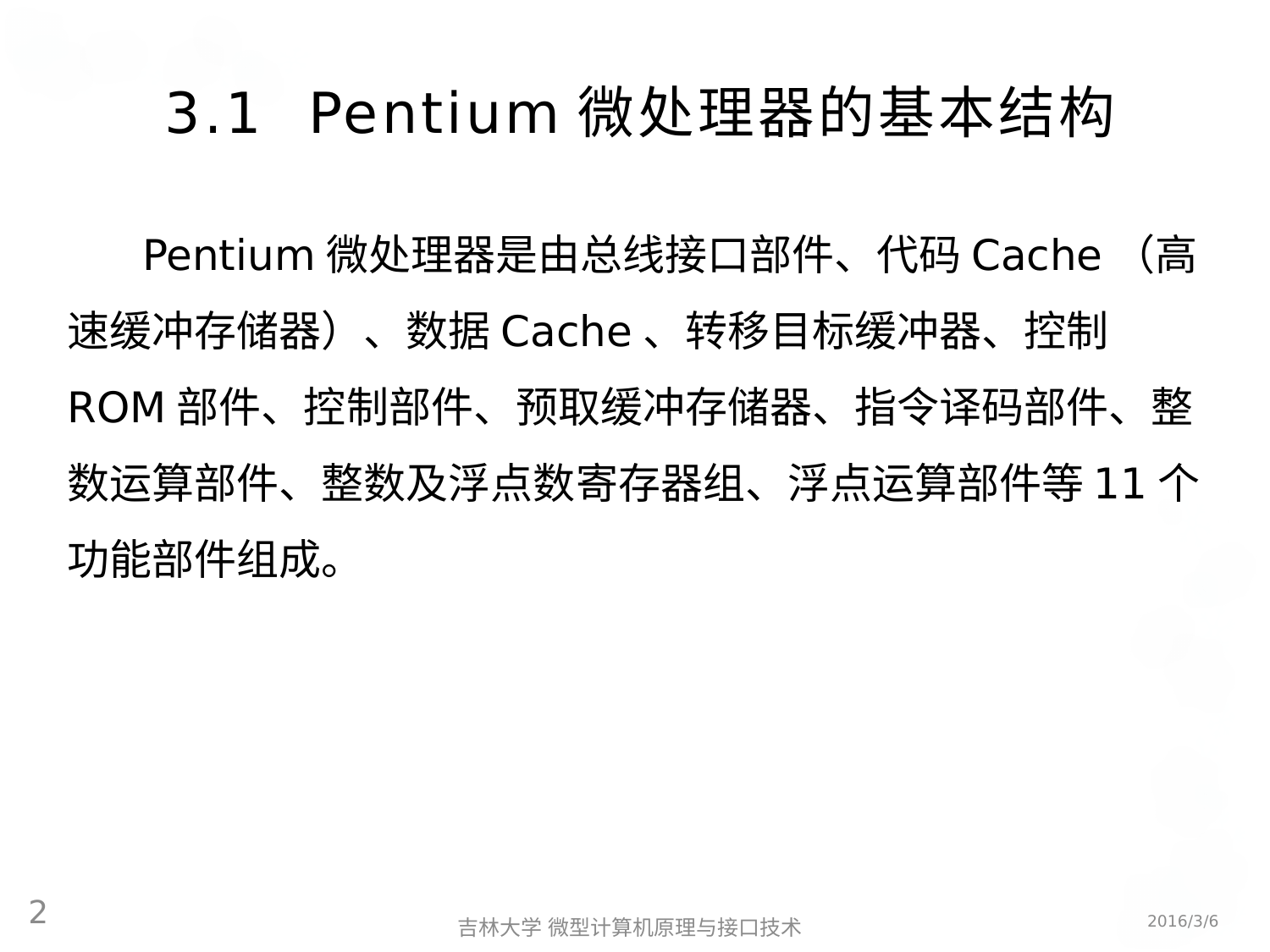

# 3.1  Pentium微处理器的基本结构
Pentium微处理器是由总线接口部件、代码Cache（高速缓冲存储器）、数据Cache、转移目标缓冲器、控制ROM部件、控制部件、预取缓冲存储器、指令译码部件、整数运算部件、整数及浮点数寄存器组、浮点运算部件等11个功能部件组成。

2
2016/3/6
吉林大学 微型计算机原理与接口技术